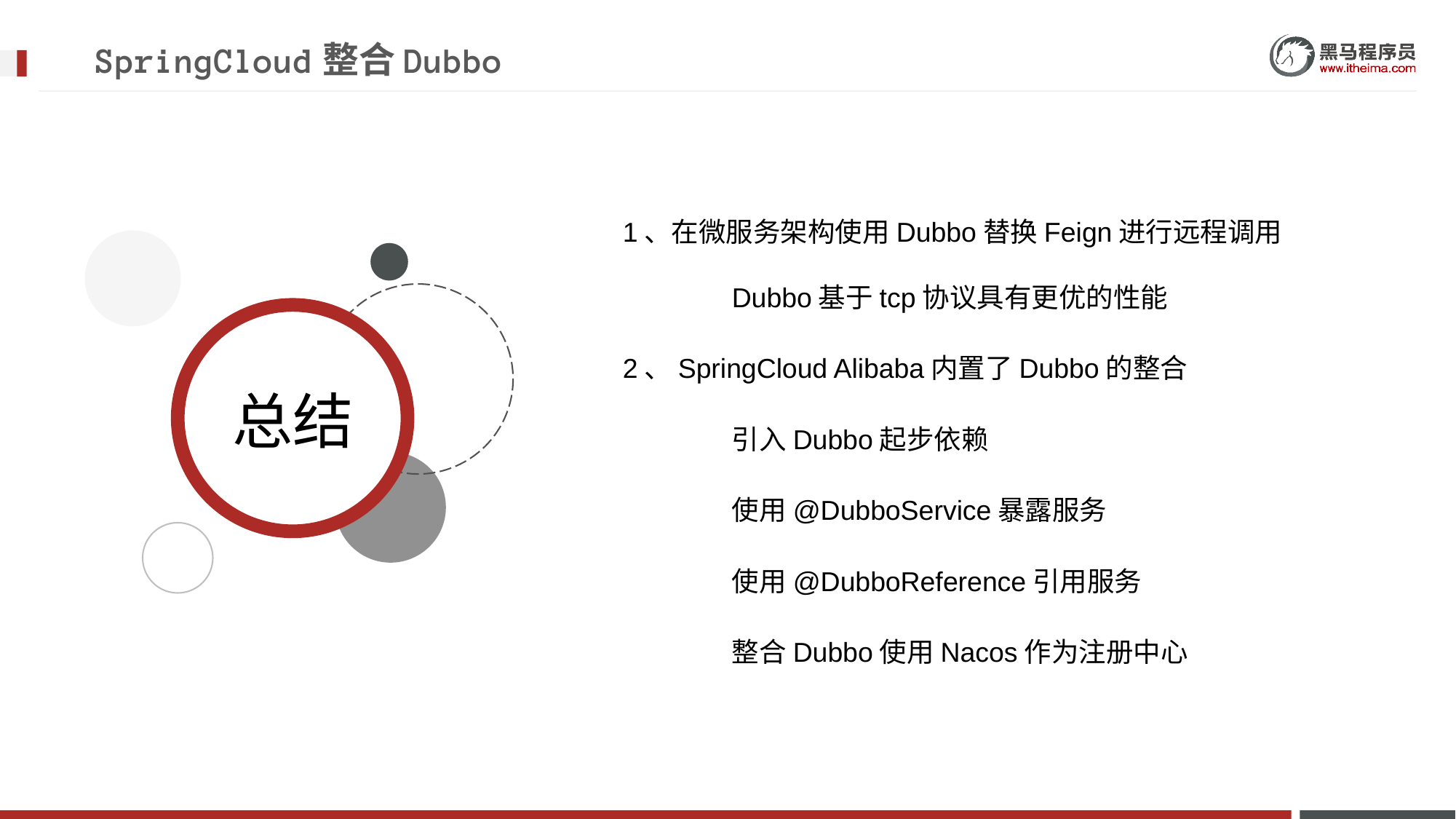

# SpringCloud整合Dubbo
1、在微服务架构使用Dubbo替换Feign进行远程调用	Dubbo基于tcp协议具有更优的性能
2、SpringCloud Alibaba内置了Dubbo的整合
	引入Dubbo起步依赖
	使用@DubboService暴露服务
	使用@DubboReference引用服务
	整合Dubbo使用Nacos作为注册中心